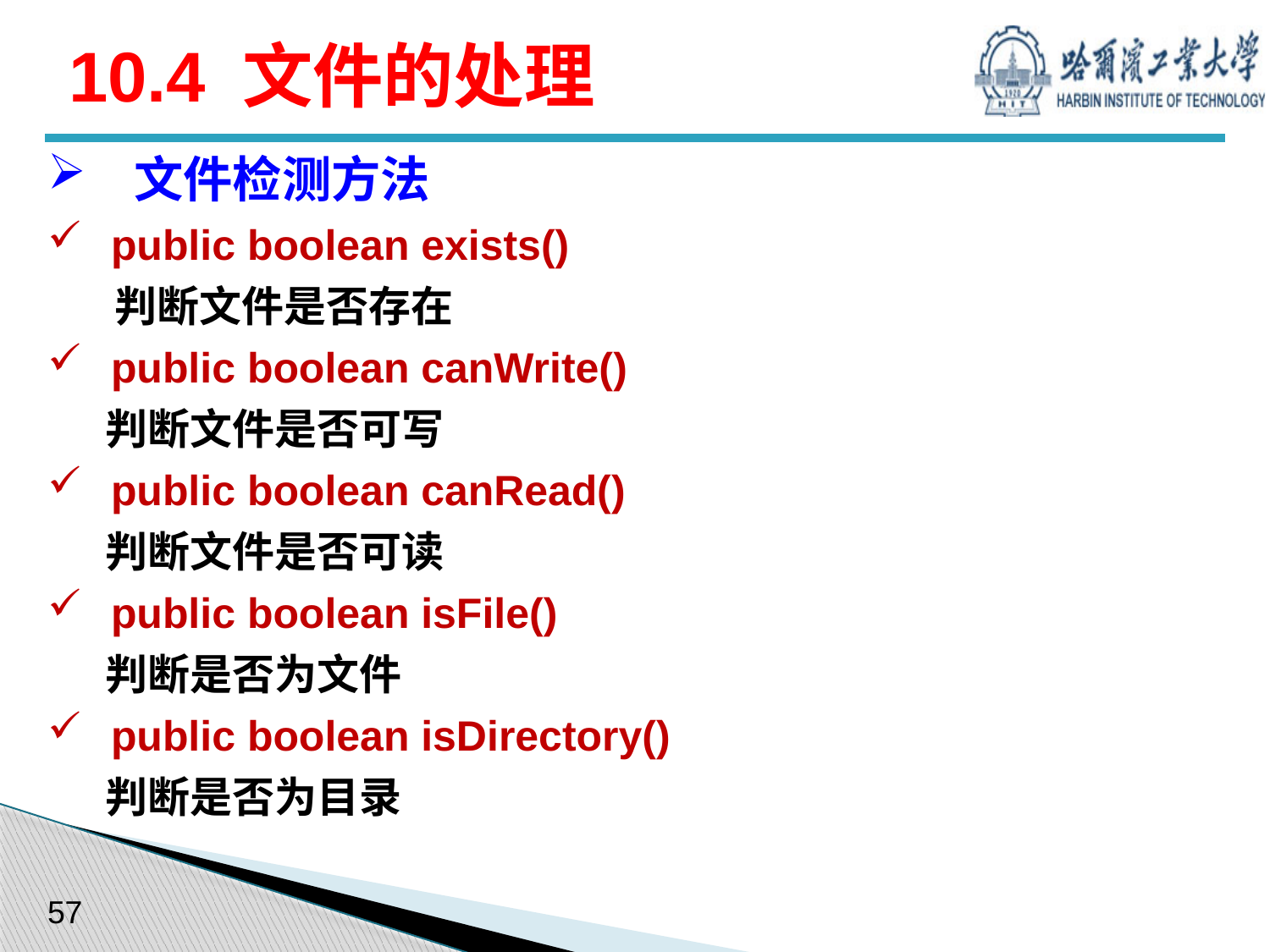

# 10.4 文件的处理
 文件检测方法
public boolean exists()
      判断文件是否存在
public boolean canWrite()
     判断文件是否可写
public boolean canRead()
     判断文件是否可读
public boolean isFile()
     判断是否为文件
public boolean isDirectory()
     判断是否为目录